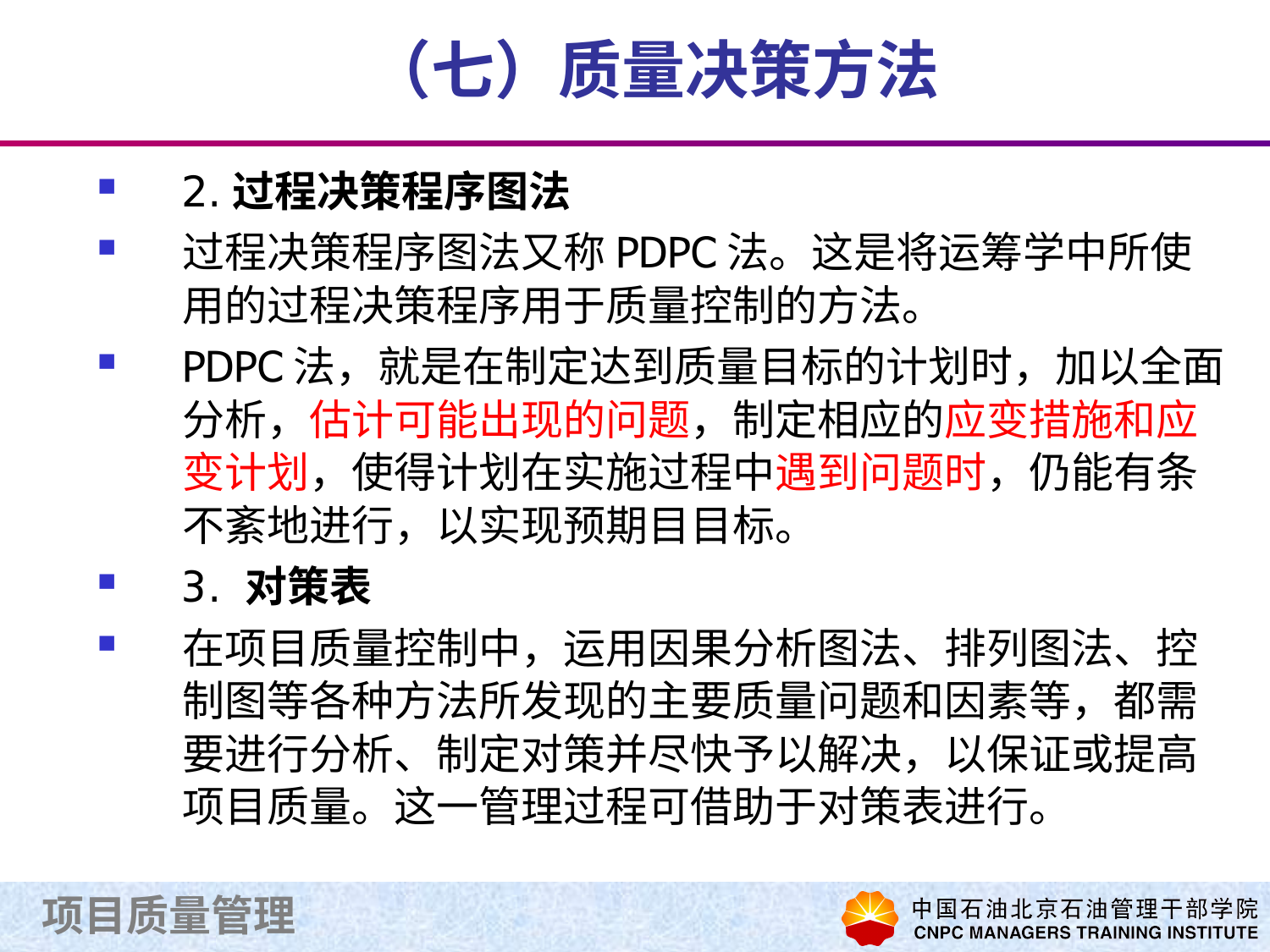

# （七）质量决策方法
2.过程决策程序图法
过程决策程序图法又称PDPC法。这是将运筹学中所使用的过程决策程序用于质量控制的方法。
PDPC法，就是在制定达到质量目标的计划时，加以全面分析，估计可能出现的问题，制定相应的应变措施和应变计划，使得计划在实施过程中遇到问题时，仍能有条不紊地进行，以实现预期目目标。
3. 对策表
在项目质量控制中，运用因果分析图法、排列图法、控制图等各种方法所发现的主要质量问题和因素等，都需要进行分析、制定对策并尽快予以解决，以保证或提高项目质量。这一管理过程可借助于对策表进行。